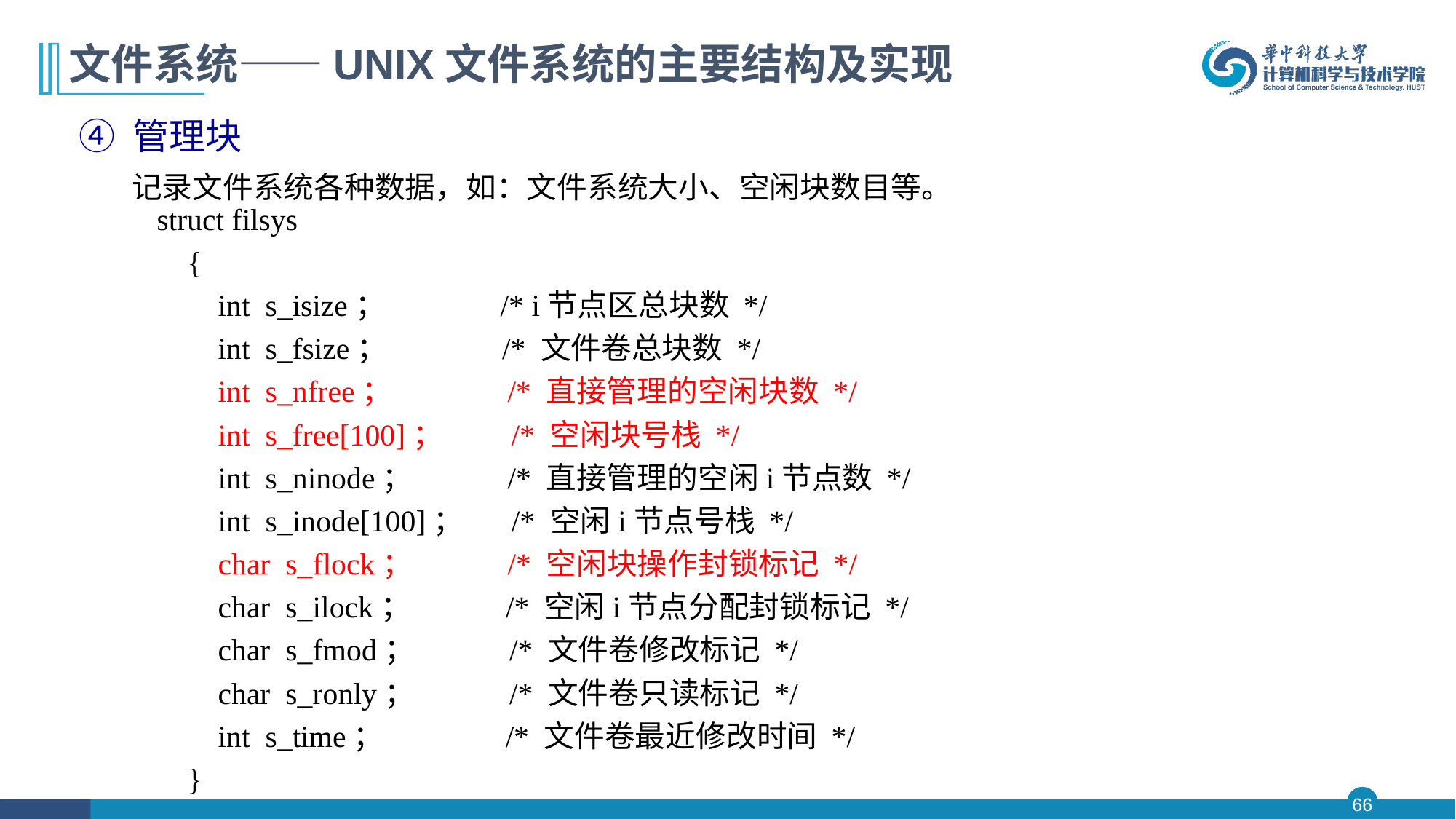

# 文件系统——UNIX文件系统的主要结构及实现
④ 管理块
记录文件系统各种数据，如：文件系统大小、空闲块数目等。
struct filsys
    {
        int  s_isize；                /* i节点区总块数 */
        int  s_fsize；                /* 文件卷总块数 */
        int  s_nfree；                /* 直接管理的空闲块数 */
        int  s_free[100]；         /* 空闲块号栈 */
        int  s_ninode；             /* 直接管理的空闲i节点数 */
        int  s_inode[100]；      /* 空闲i节点号栈 */
        char  s_flock；             /* 空闲块操作封锁标记 */
        char  s_ilock；             /* 空闲i节点分配封锁标记 */
        char  s_fmod；             /* 文件卷修改标记 */
        char  s_ronly；             /* 文件卷只读标记 */
        int  s_time；                 /* 文件卷最近修改时间 */
    }